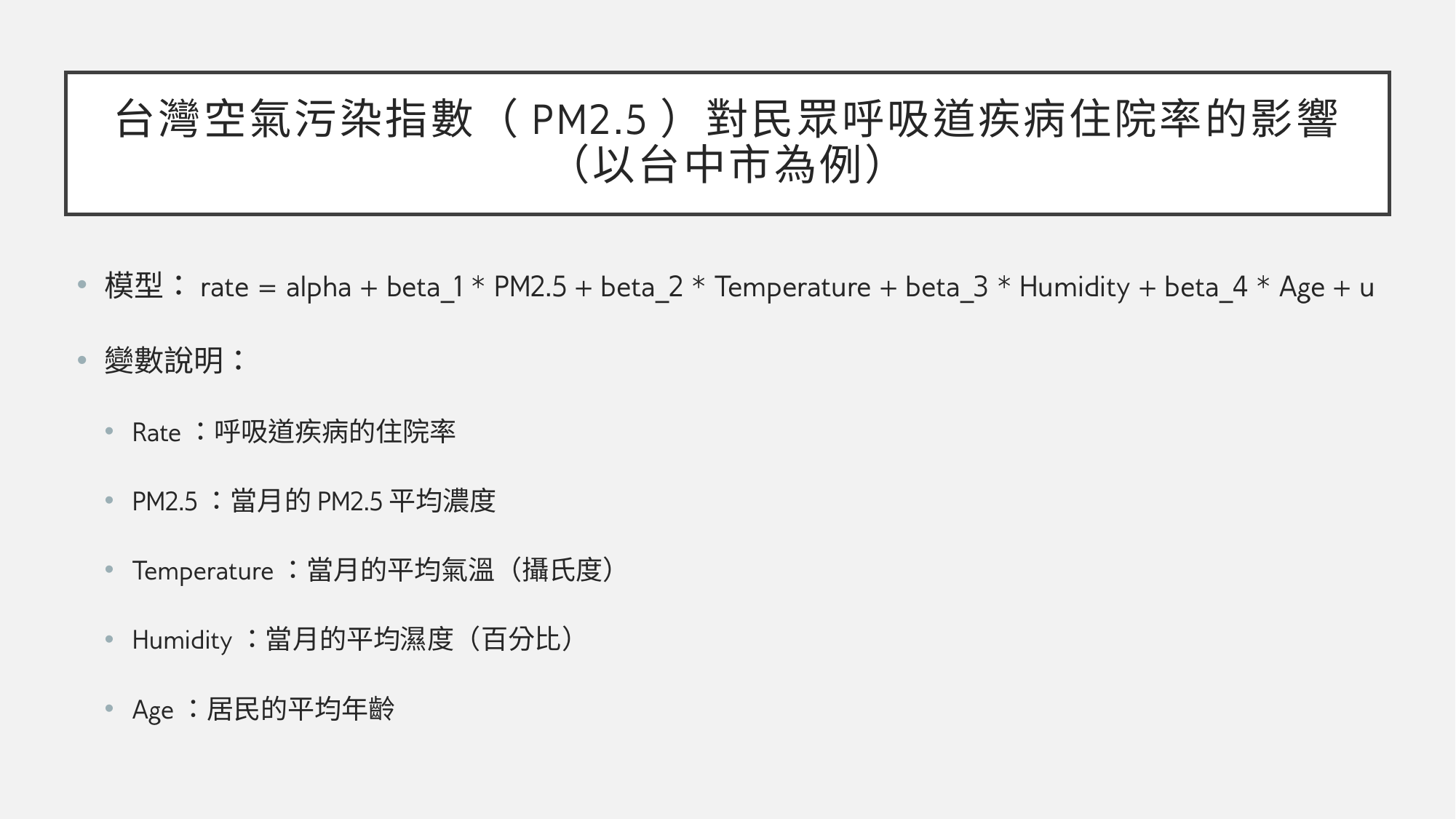

# 台灣空氣污染指數（PM2.5）對民眾呼吸道疾病住院率的影響 （以台中市為例）
模型：rate = alpha + beta_1 * PM2.5 + beta_2 * Temperature + beta_3 * Humidity + beta_4 * Age + u
變數說明：
Rate：呼吸道疾病的住院率
PM2.5：當月的PM2.5平均濃度
Temperature：當月的平均氣溫（攝氏度）
Humidity：當月的平均濕度（百分比）
Age：居民的平均年齡